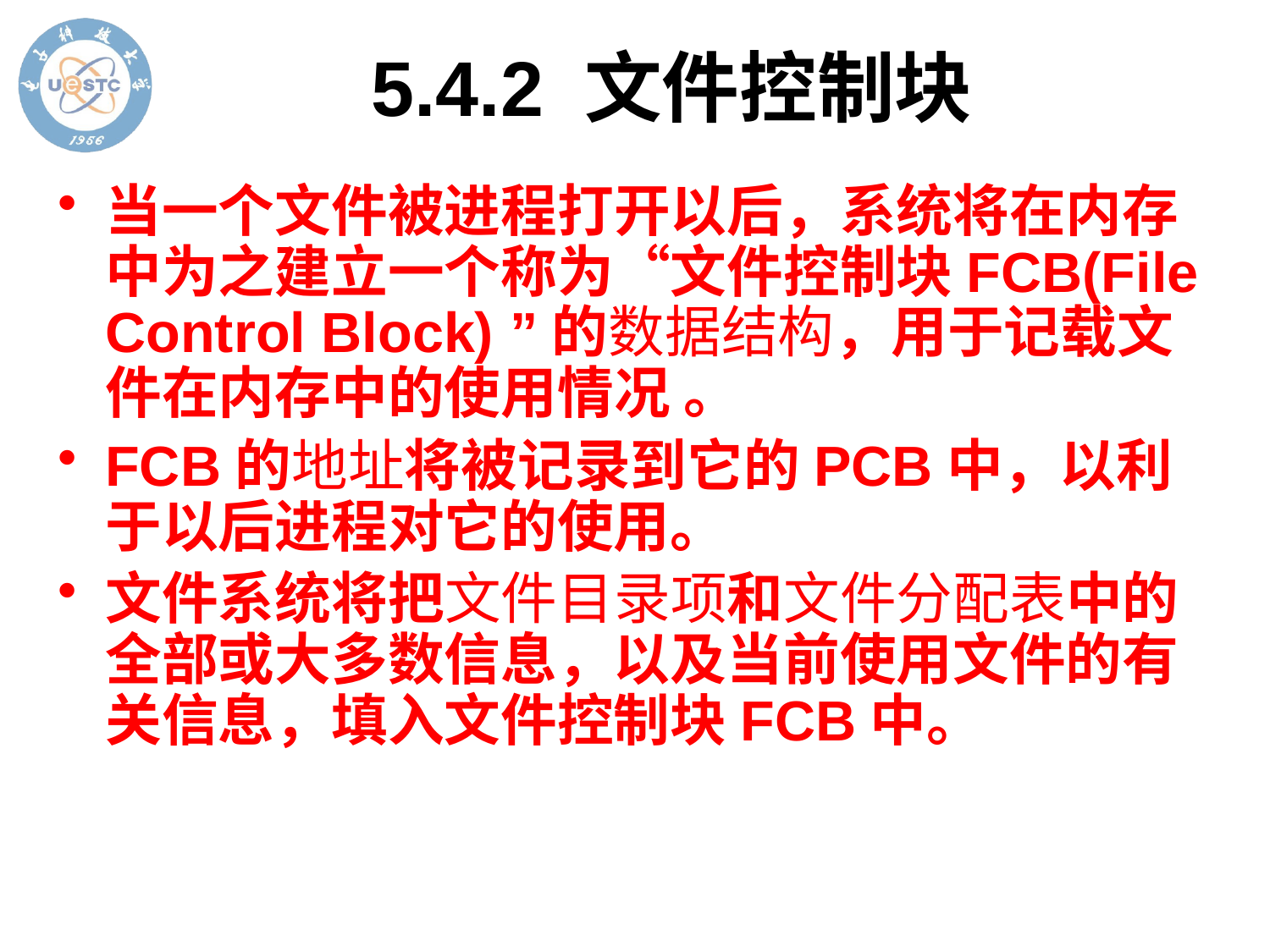

# 5.4.2 文件控制块
当一个文件被进程打开以后，系统将在内存中为之建立一个称为“文件控制块FCB(File Control Block) ”的数据结构，用于记载文件在内存中的使用情况 。
FCB的地址将被记录到它的PCB中，以利于以后进程对它的使用。
文件系统将把文件目录项和文件分配表中的全部或大多数信息，以及当前使用文件的有关信息，填入文件控制块FCB中。